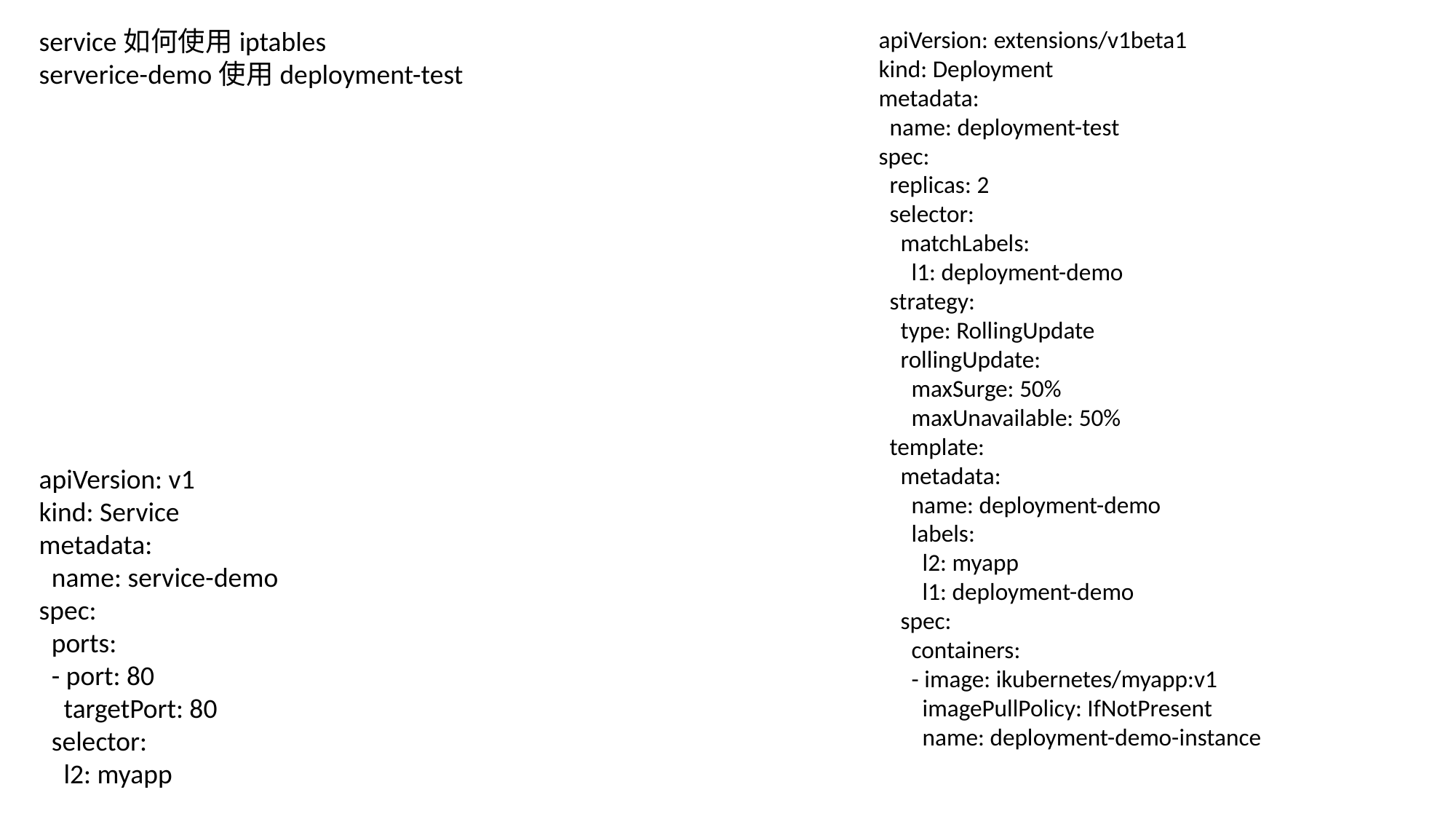

service如何使用iptables
serverice-demo使用deployment-test
apiVersion: extensions/v1beta1
kind: Deployment
metadata:
  name: deployment-test
spec:
  replicas: 2
  selector:
    matchLabels:
      l1: deployment-demo
  strategy:
    type: RollingUpdate
    rollingUpdate:
      maxSurge: 50%
      maxUnavailable: 50%
  template:
    metadata:
      name: deployment-demo
      labels:
        l2: myapp
        l1: deployment-demo
    spec:
      containers:
      - image: ikubernetes/myapp:v1
        imagePullPolicy: IfNotPresent
        name: deployment-demo-instance
apiVersion: v1
kind: Service
metadata:
  name: service-demo
spec:
  ports:
  - port: 80
    targetPort: 80
  selector:
    l2: myapp